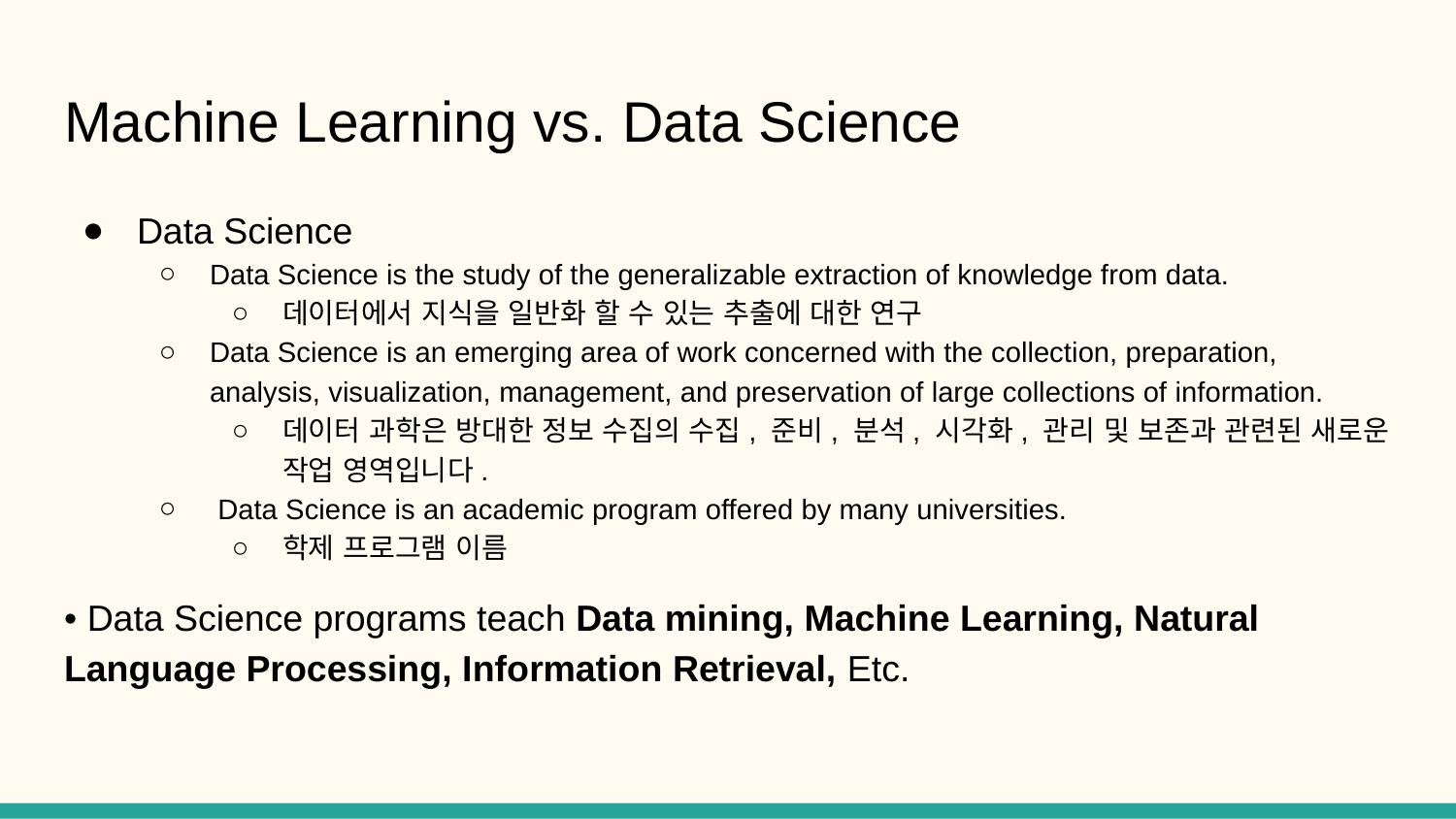

# Machine Learning vs. Data Science
Data Science
Data Science is the study of the generalizable extraction of knowledge from data.
데이터에서 지식을 일반화 할 수 있는 추출에 대한 연구
Data Science is an emerging area of work concerned with the collection, preparation, analysis, visualization, management, and preservation of large collections of information.
데이터 과학은 방대한 정보 수집의 수집, 준비, 분석, 시각화, 관리 및 보존과 관련된 새로운 작업 영역입니다.
 Data Science is an academic program offered by many universities.
학제 프로그램 이름
• Data Science programs teach Data mining, Machine Learning, Natural Language Processing, Information Retrieval, Etc.